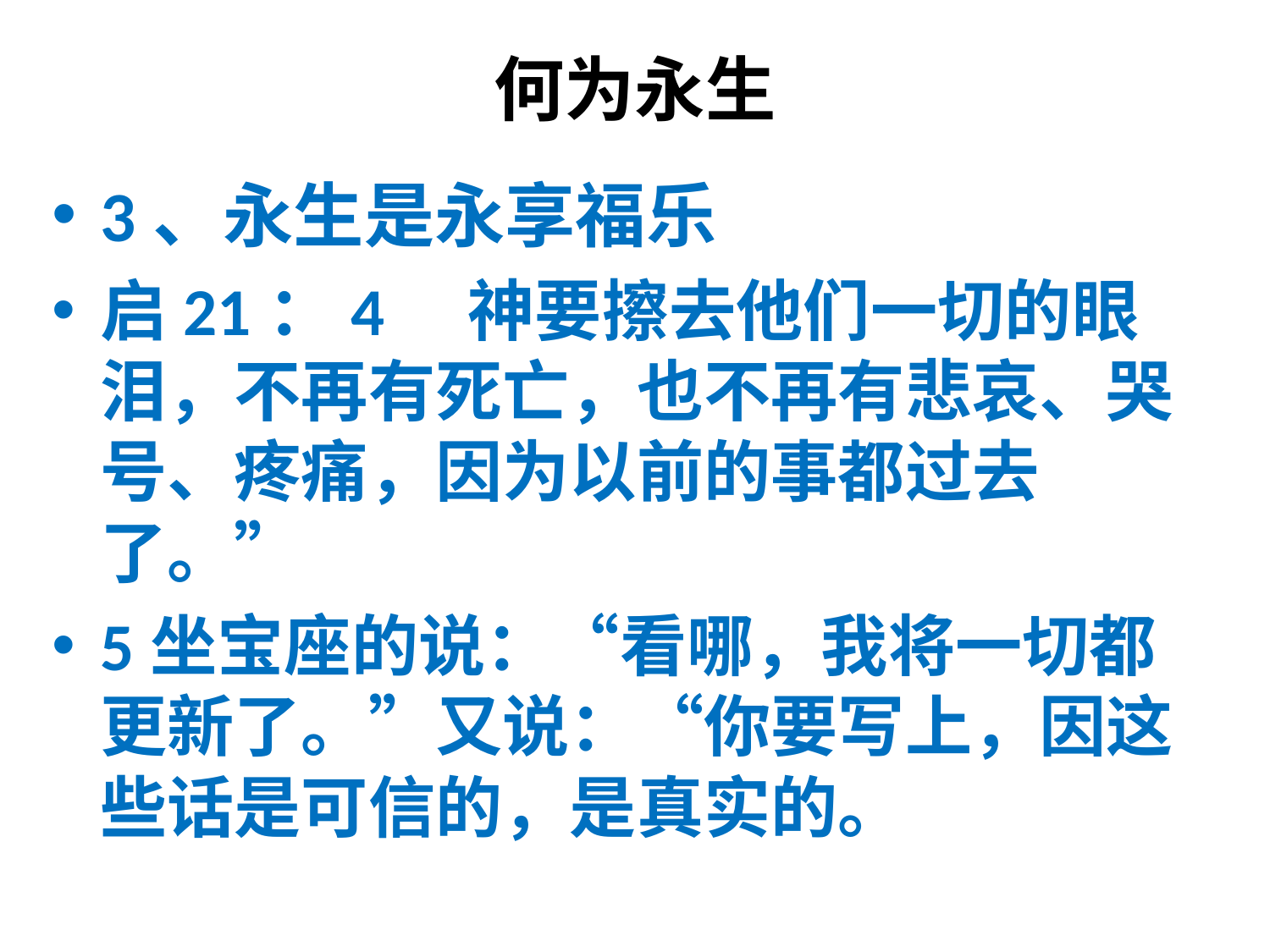

# 何为永生
3、永生是永享福乐
启21：4　神要擦去他们一切的眼泪，不再有死亡，也不再有悲哀、哭号、疼痛，因为以前的事都过去了。”
5坐宝座的说：“看哪，我将一切都更新了。”又说：“你要写上，因这些话是可信的，是真实的。